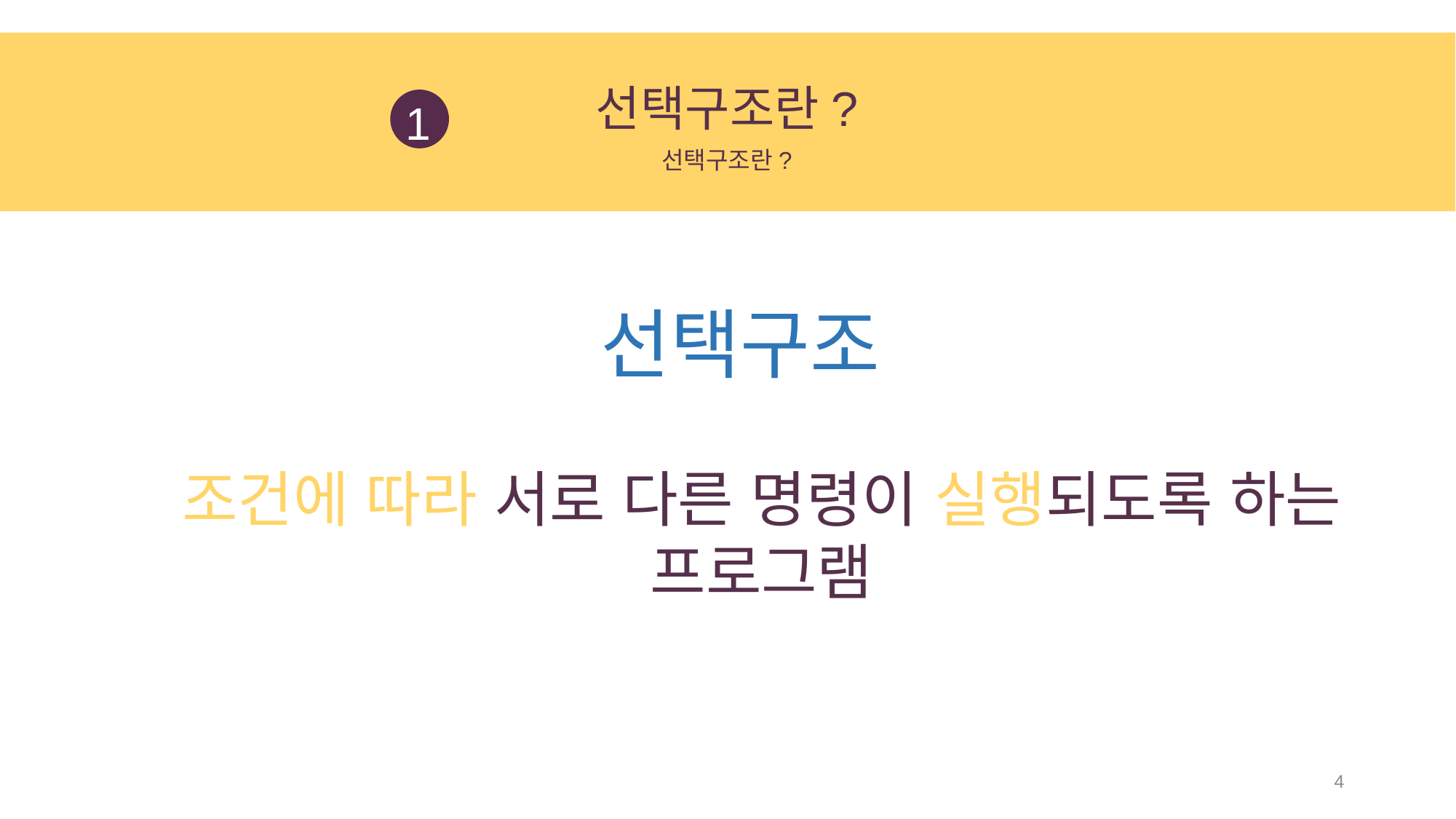

선택구조란?

1
선택구조란?
선택구조
조건에 따라 서로 다른 명령이 실행되도록 하는 프로그램
4